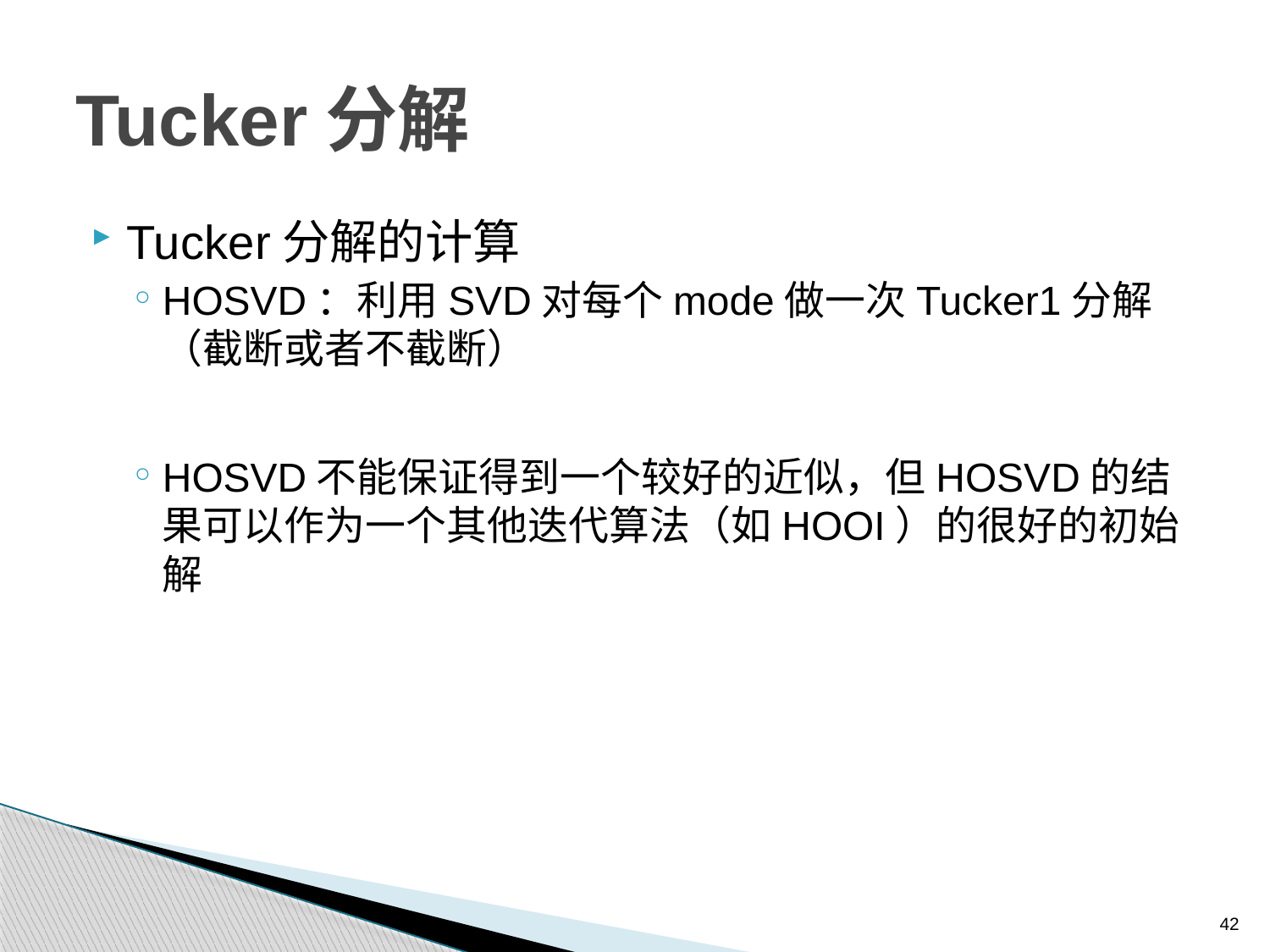

# Tucker分解
Tucker分解的计算
HOSVD：利用SVD对每个mode做一次Tucker1分解（截断或者不截断）

HOSVD不能保证得到一个较好的近似，但HOSVD的结果可以作为一个其他迭代算法（如HOOI）的很好的初始解

42